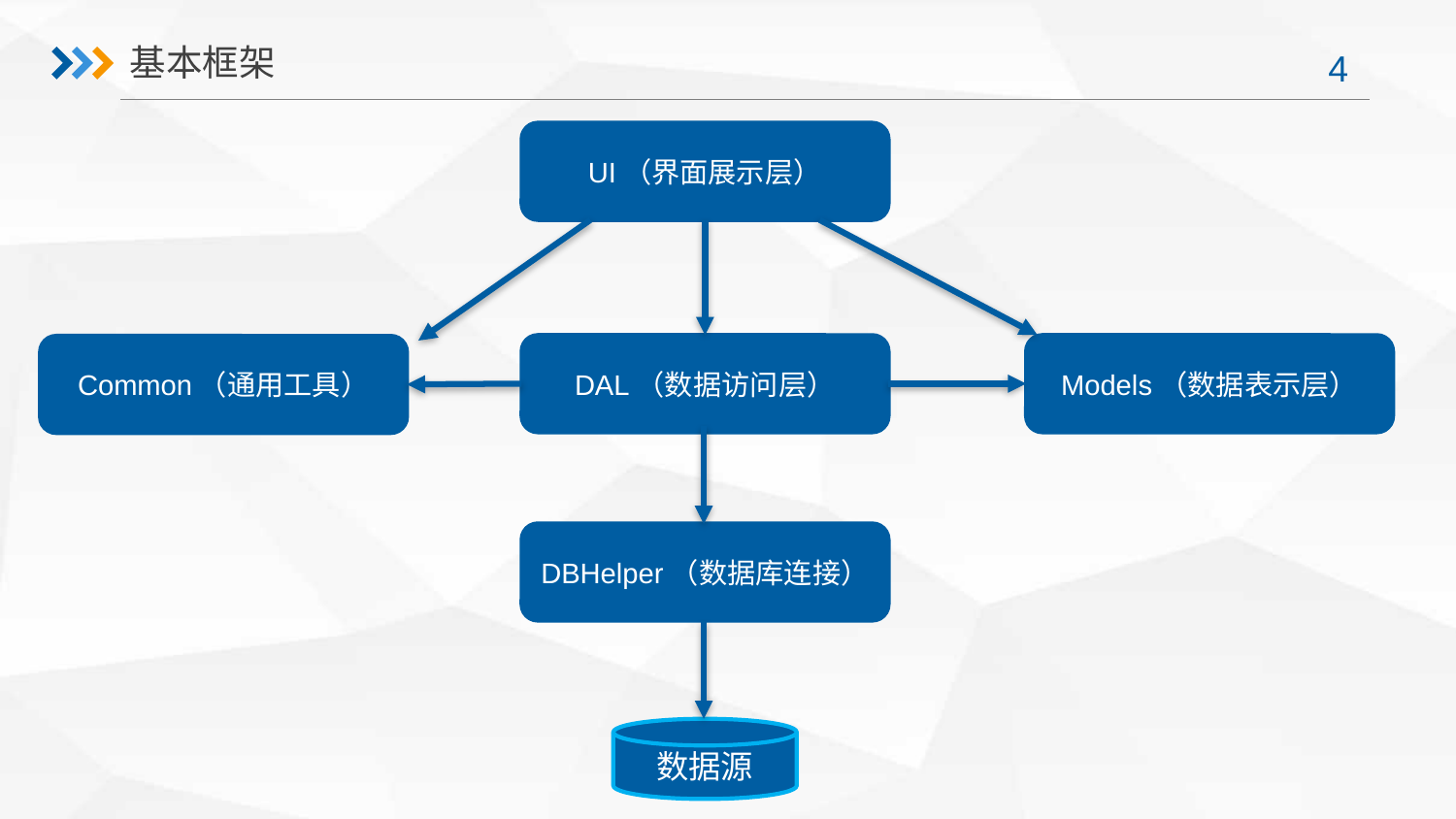

基本框架
UI（界面展示层）
DAL（数据访问层）
Models（数据表示层）
Common（通用工具）
DBHelper（数据库连接）
数据源